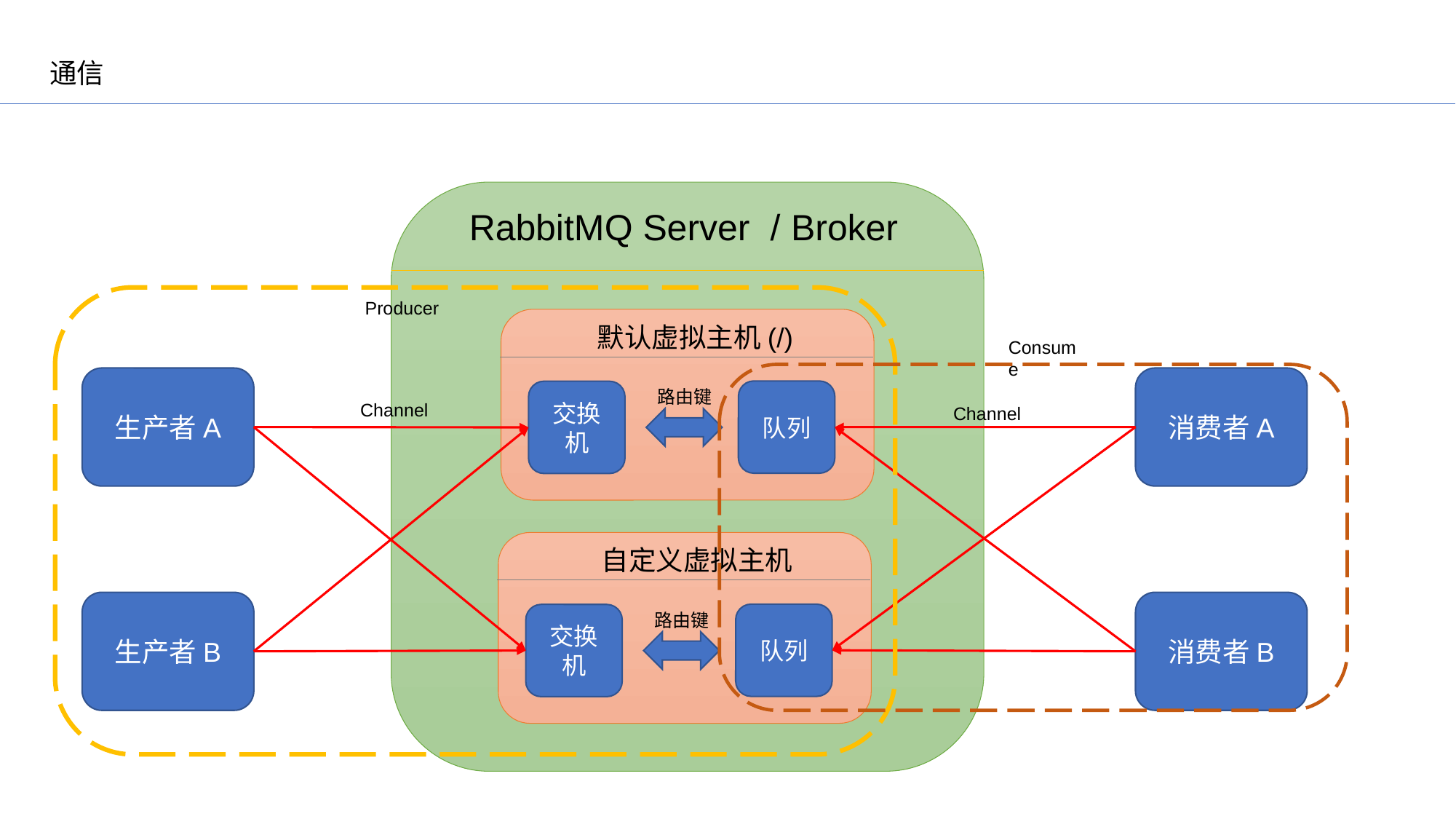

通信

RabbitMQ Server  / Broker

Producer

默认虚拟主机(/)
路由键
队列
交换机

Consume

生产者A
消费者A
Channel
Channel

自定义虚拟主机
路由键
队列
交换机

生产者B
消费者B